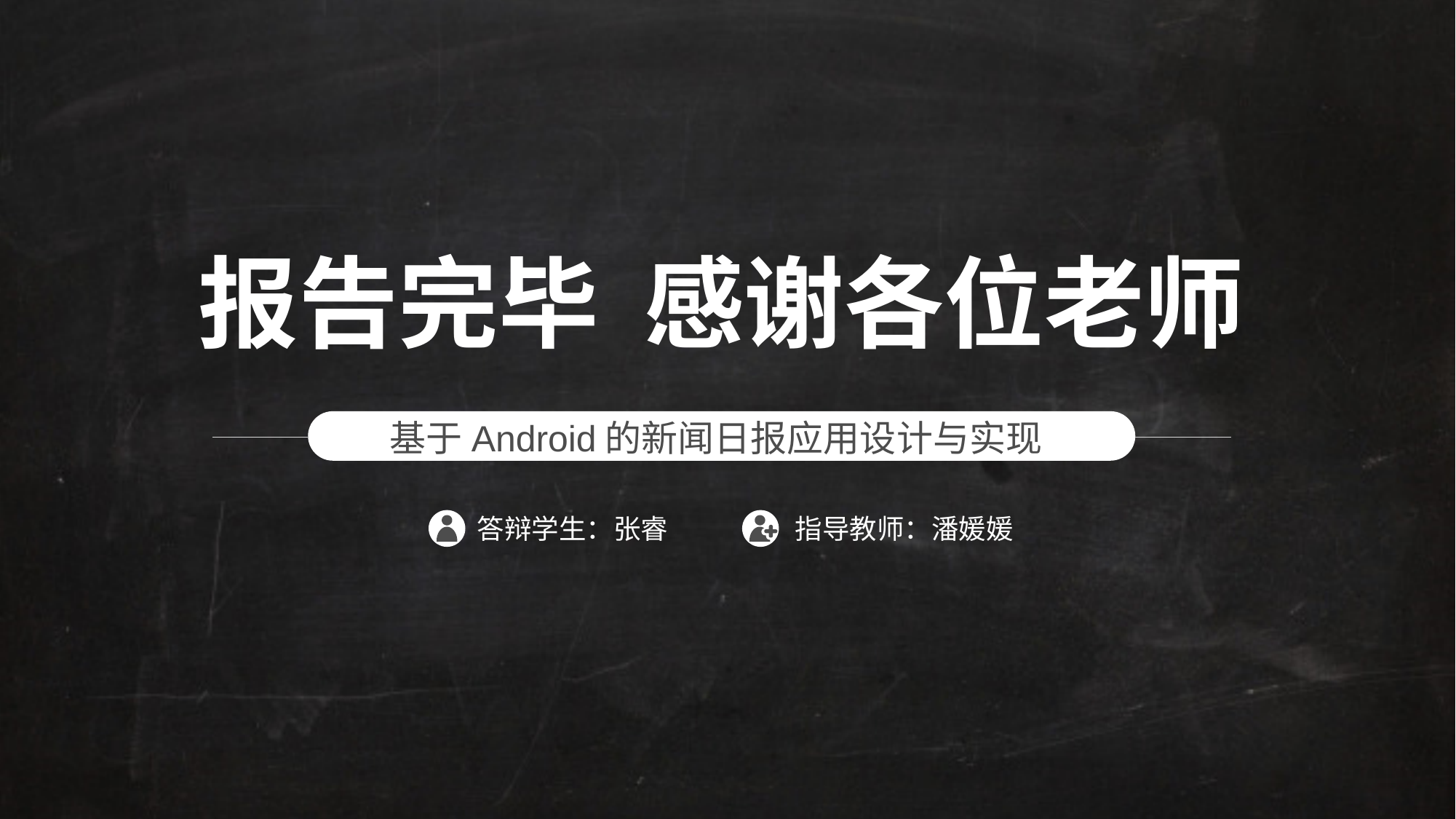

报告完毕  感谢各位老师
基于Android的新闻日报应用设计与实现

答辩学生：张睿
指导教师：潘媛媛